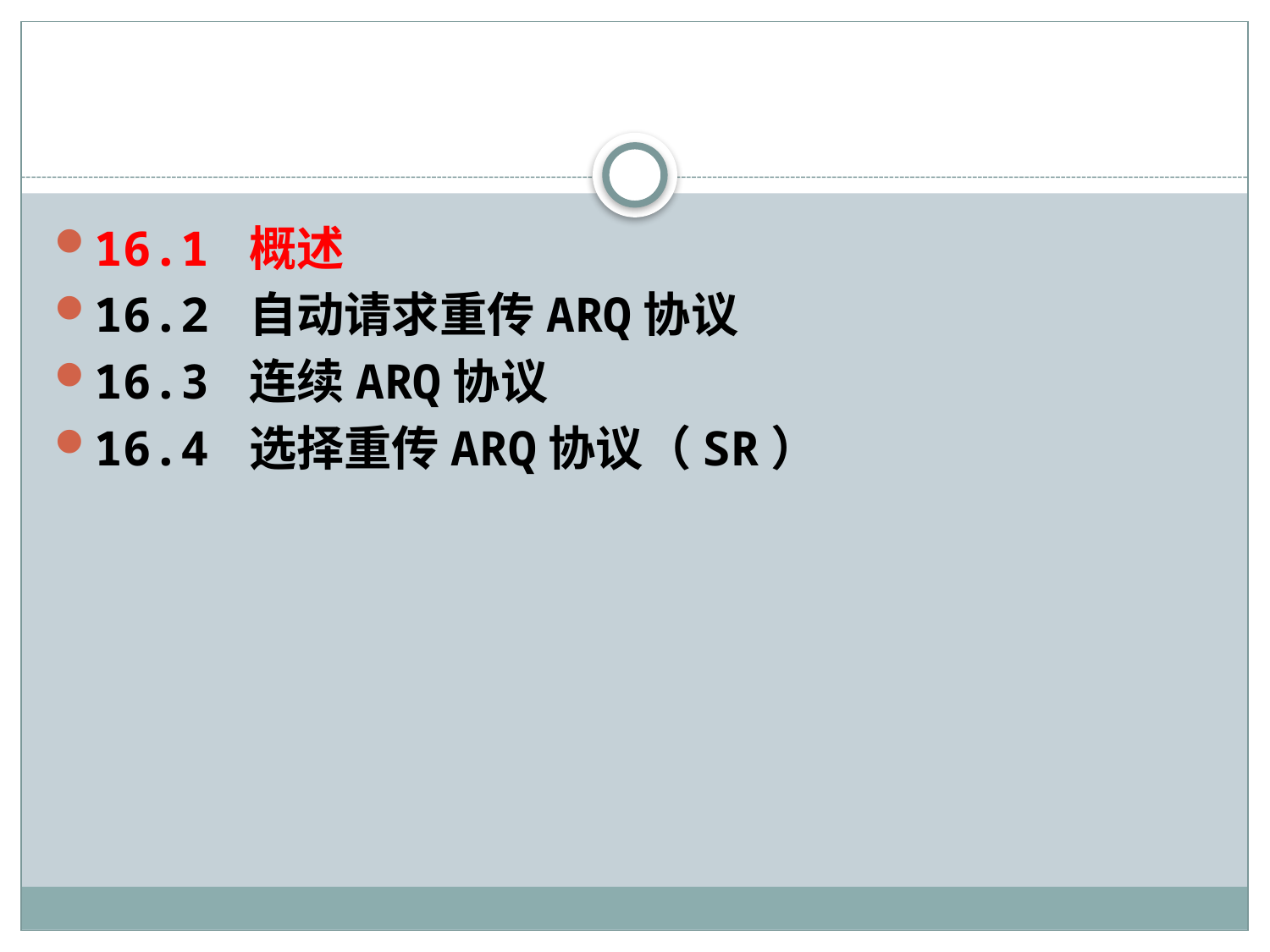

#
16.1 概述
16.2 自动请求重传ARQ协议
16.3 连续ARQ协议
16.4 选择重传ARQ协议（SR）